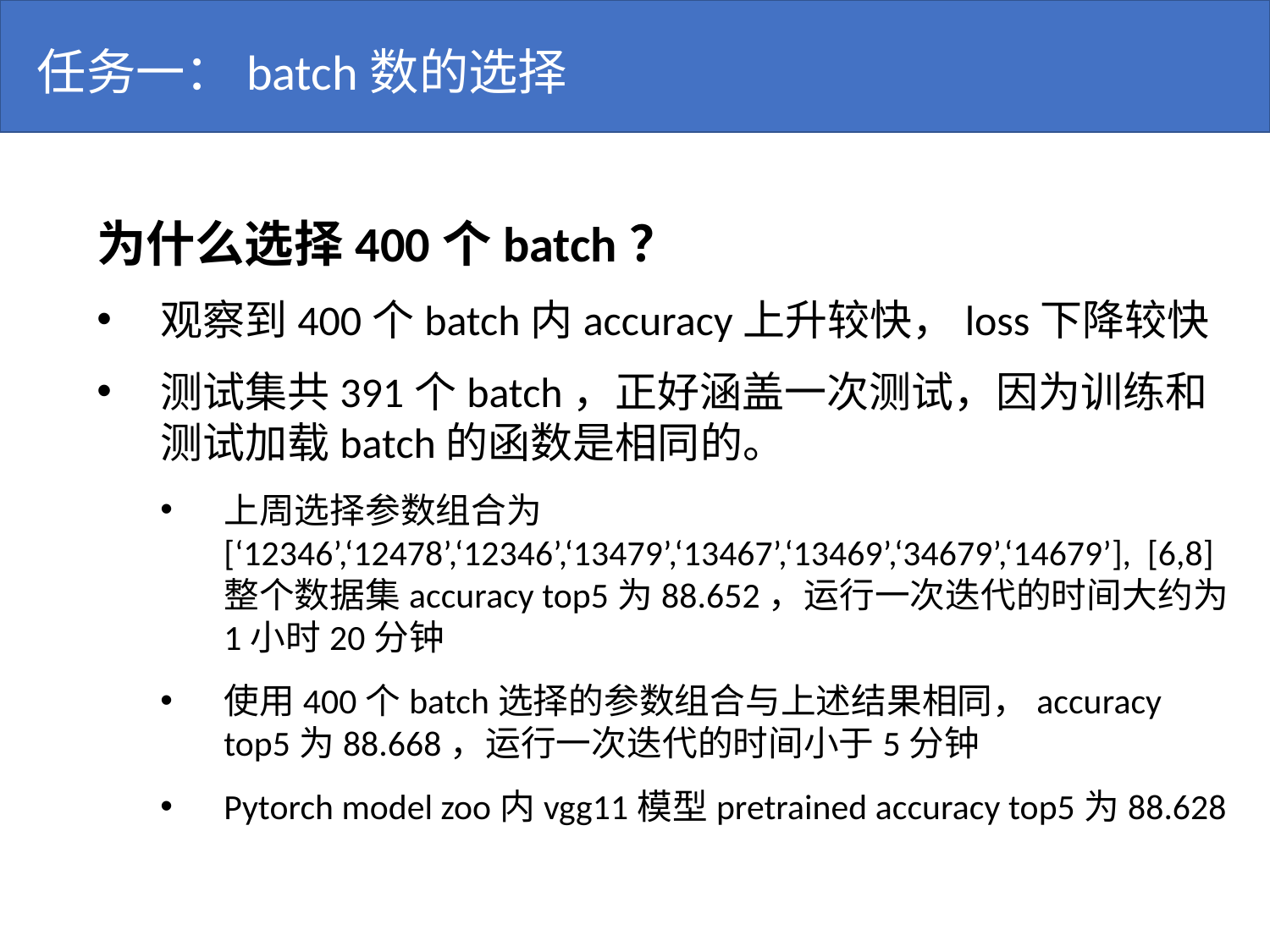

任务一：batch数的选择
为什么选择400个batch？
观察到400个batch内accuracy上升较快，loss下降较快
测试集共391个batch，正好涵盖一次测试，因为训练和测试加载batch的函数是相同的。
上周选择参数组合为[‘12346’,‘12478’,‘12346’,‘13479’,‘13467’,‘13469’,‘34679’,‘14679’],  [6,8] 整个数据集accuracy top5为88.652，运行一次迭代的时间大约为1小时20分钟
使用400个batch选择的参数组合与上述结果相同，accuracy top5为88.668，运行一次迭代的时间小于5分钟
Pytorch model zoo内vgg11模型pretrained accuracy top5为88.628